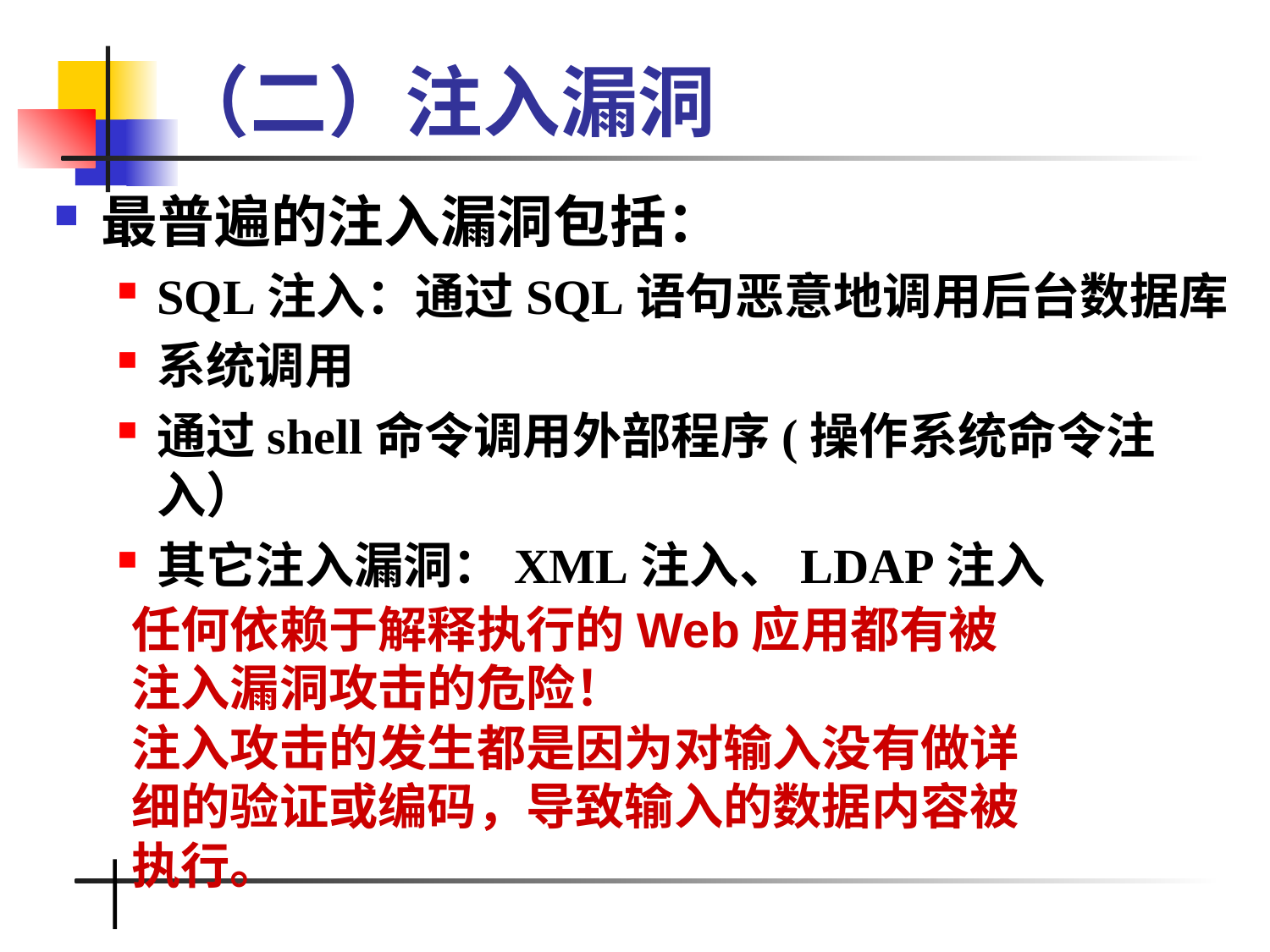

# （二）注入漏洞
最普遍的注入漏洞包括：
SQL注入：通过SQL语句恶意地调用后台数据库
系统调用
通过shell命令调用外部程序(操作系统命令注入）
其它注入漏洞：XML注入、LDAP注入
任何依赖于解释执行的Web应用都有被注入漏洞攻击的危险！
注入攻击的发生都是因为对输入没有做详细的验证或编码，导致输入的数据内容被执行。